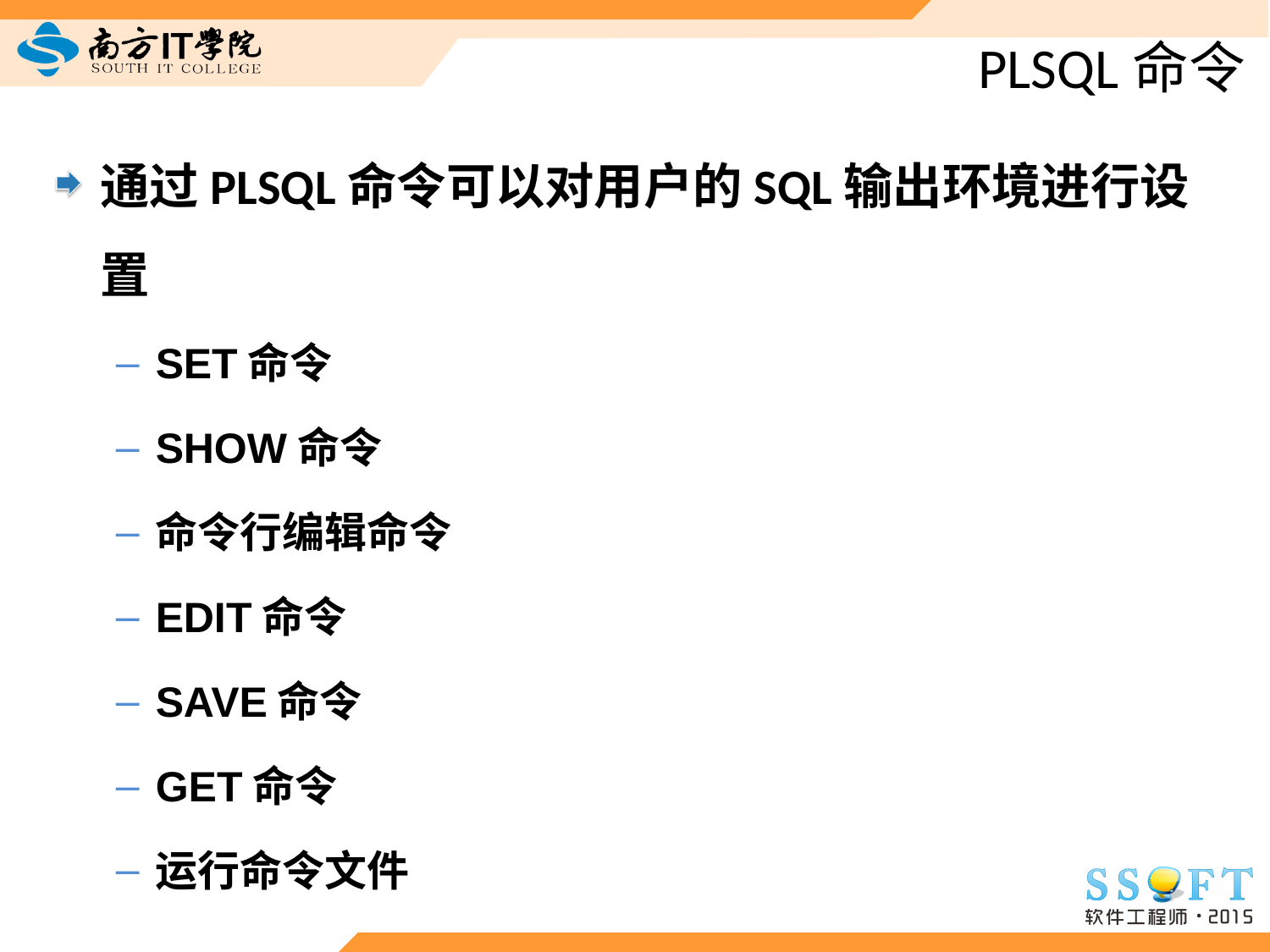

# PLSQL命令
通过PLSQL命令可以对用户的SQL输出环境进行设置
SET命令
SHOW命令
命令行编辑命令
EDIT命令
SAVE命令
GET命令
运行命令文件